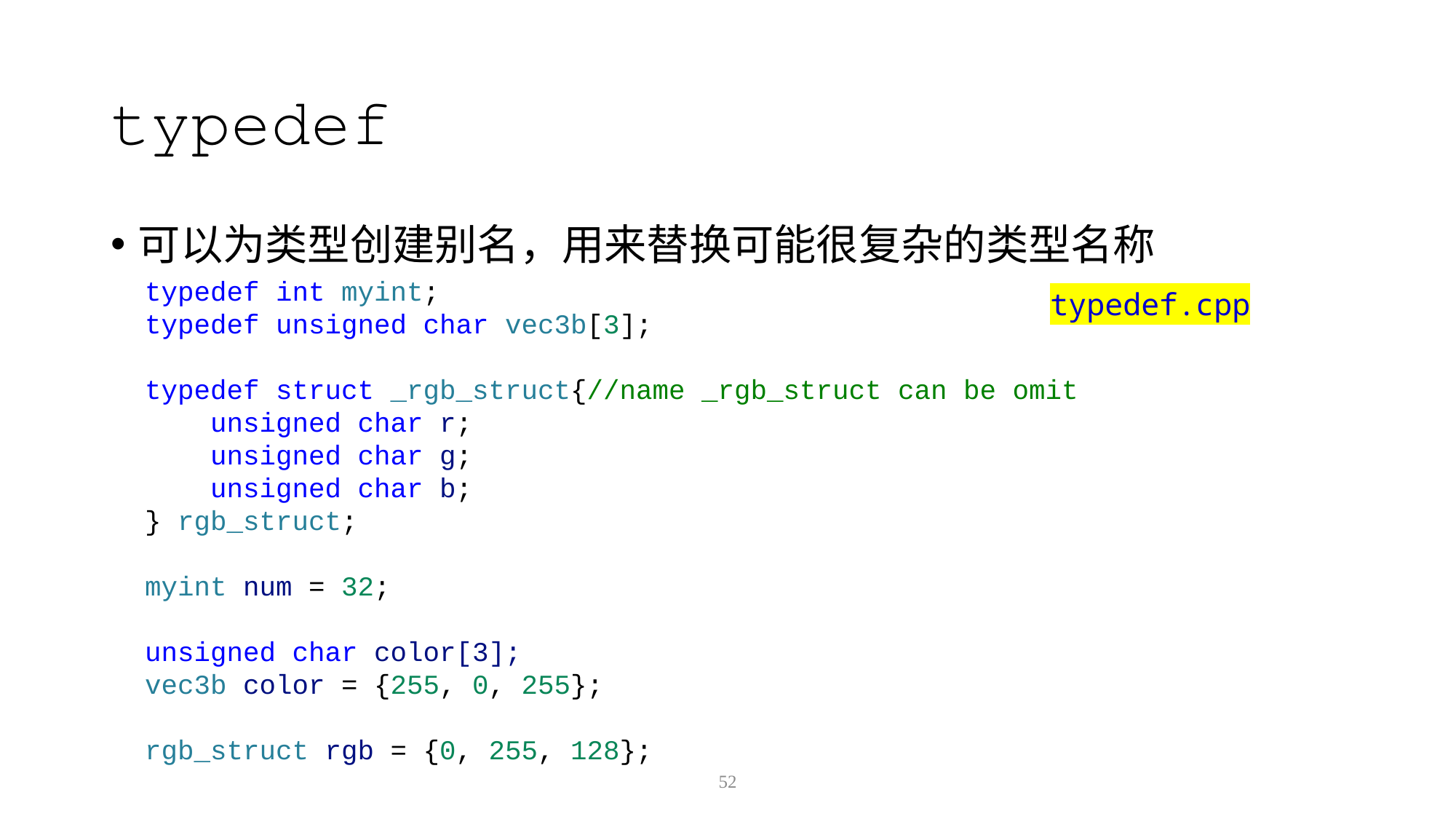

# typedef
可以为类型创建别名，用来替换可能很复杂的类型名称
typedef int myint;
typedef unsigned char vec3b[3];

typedef struct _rgb_struct{//name _rgb_struct can be omit
    unsigned char r;
    unsigned char g;
    unsigned char b;
} rgb_struct;

myint num = 32;
unsigned char color[3];
vec3b color = {255, 0, 255};

rgb_struct rgb = {0, 255, 128};
typedef.cpp
52